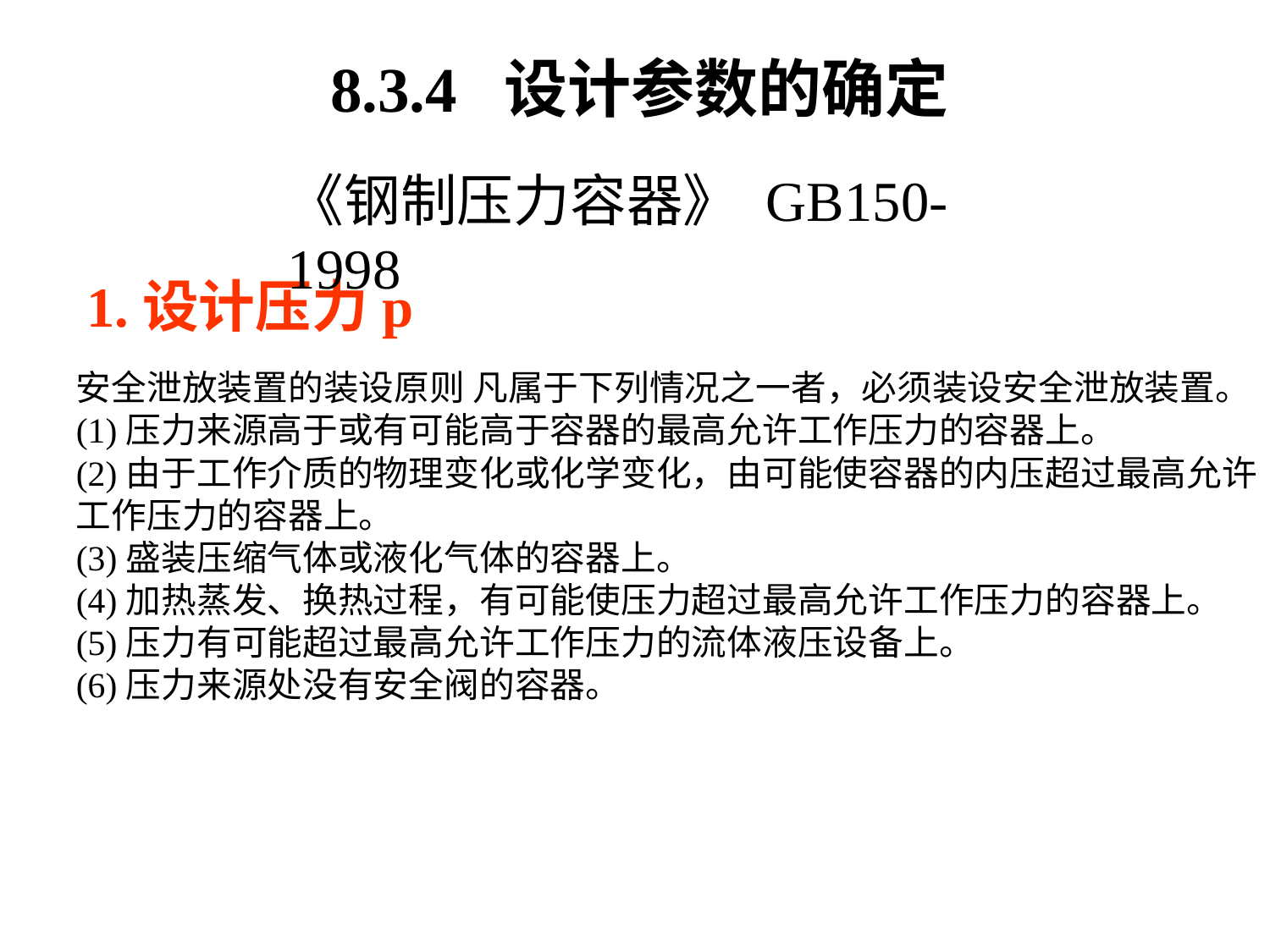

8.3.4  设计参数的确定
《钢制压力容器》 GB150-1998
1.设计压力p
安全泄放装置的装设原则 凡属于下列情况之一者，必须装设安全泄放装置。
(1)压力来源高于或有可能高于容器的最高允许工作压力的容器上。
(2)由于工作介质的物理变化或化学变化，由可能使容器的内压超过最高允许工作压力的容器上。
(3)盛装压缩气体或液化气体的容器上。 
(4)加热蒸发、换热过程，有可能使压力超过最高允许工作压力的容器上。 
(5)压力有可能超过最高允许工作压力的流体液压设备上。 
(6)压力来源处没有安全阀的容器。